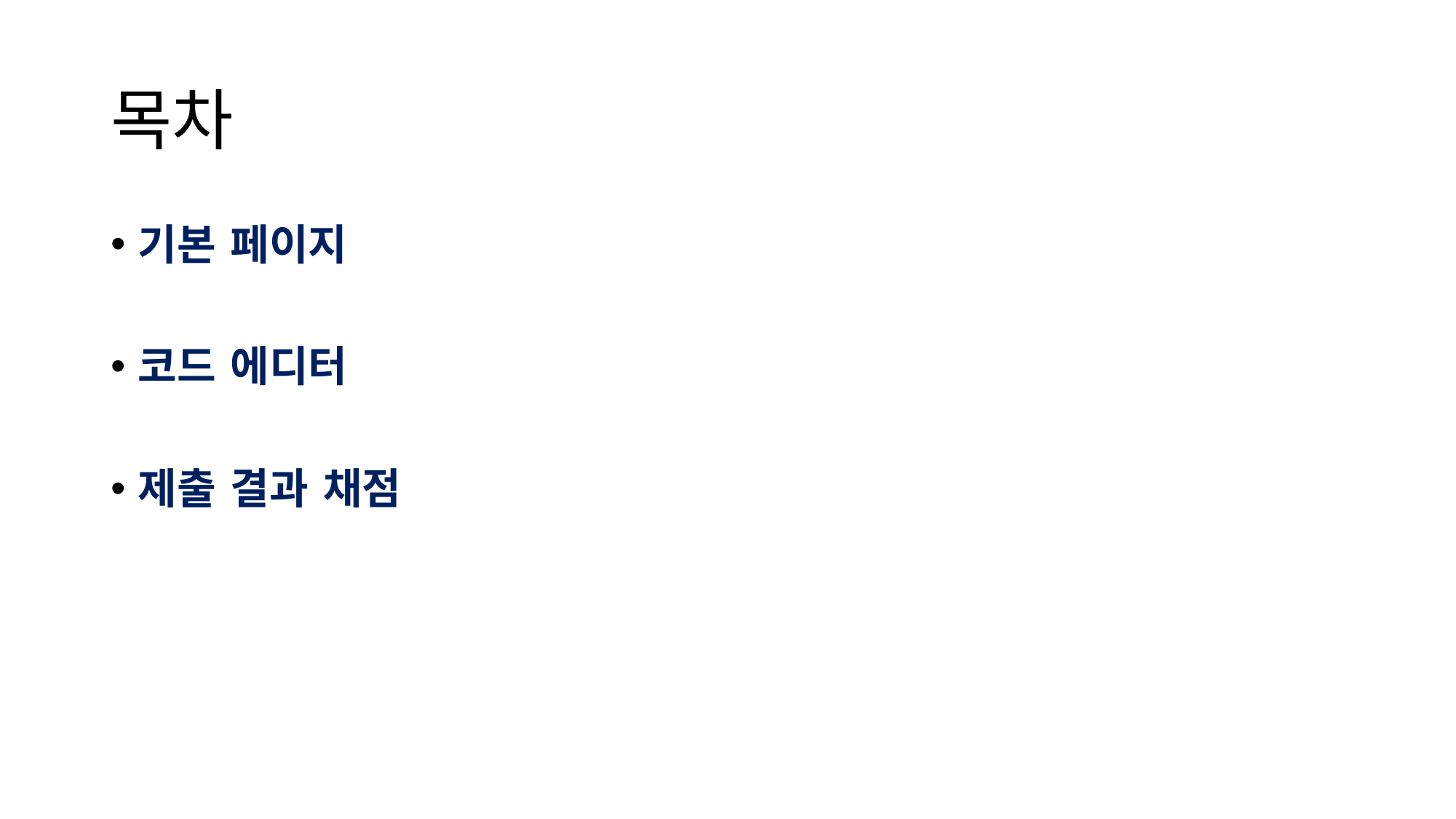

# 목차
기본 페이지

코드 에디터

제출 결과 채점